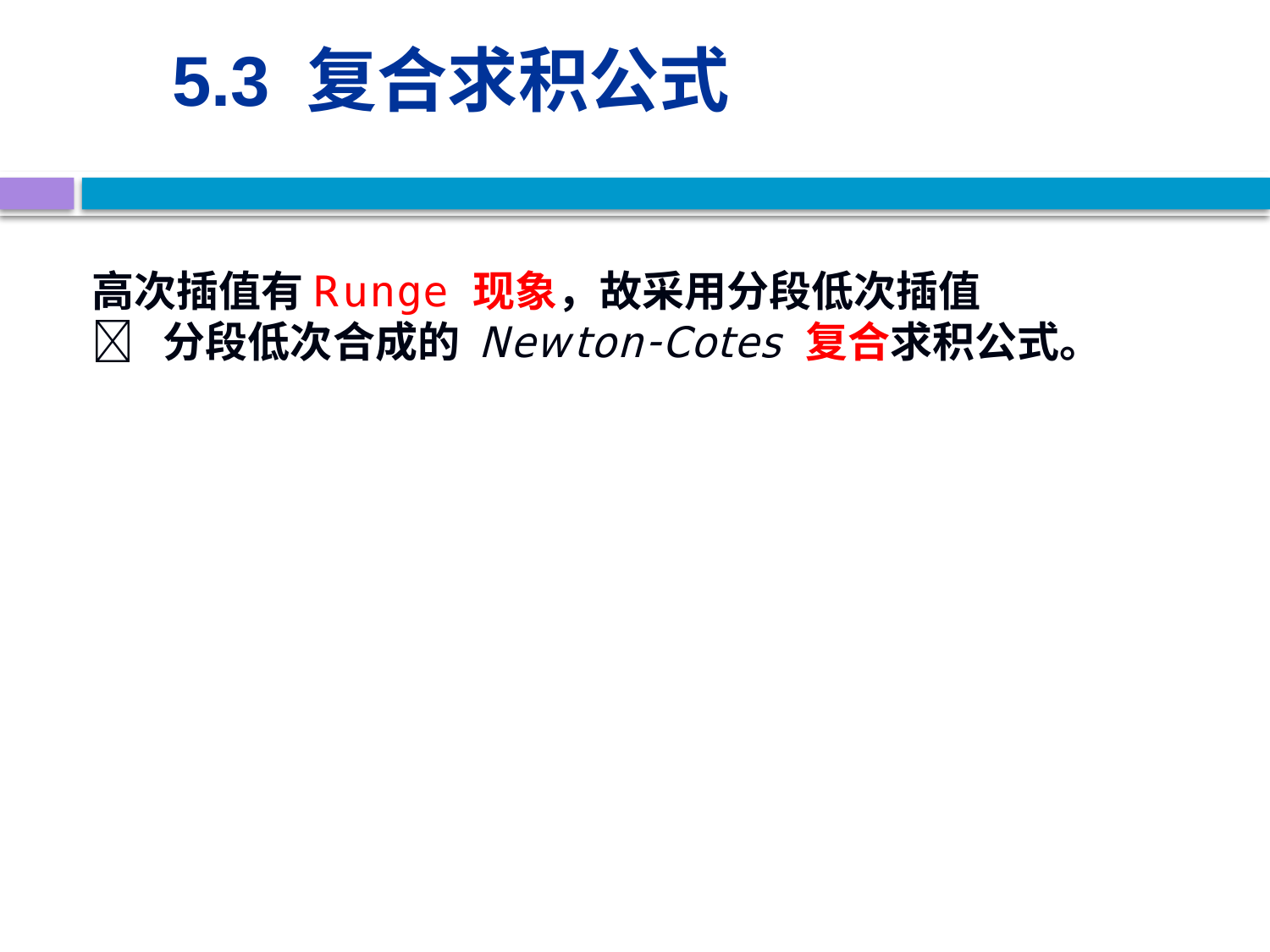

5.3 复合求积公式
高次插值有Runge 现象，故采用分段低次插值
⇒  分段低次合成的 Newton-Cotes 复合求积公式。